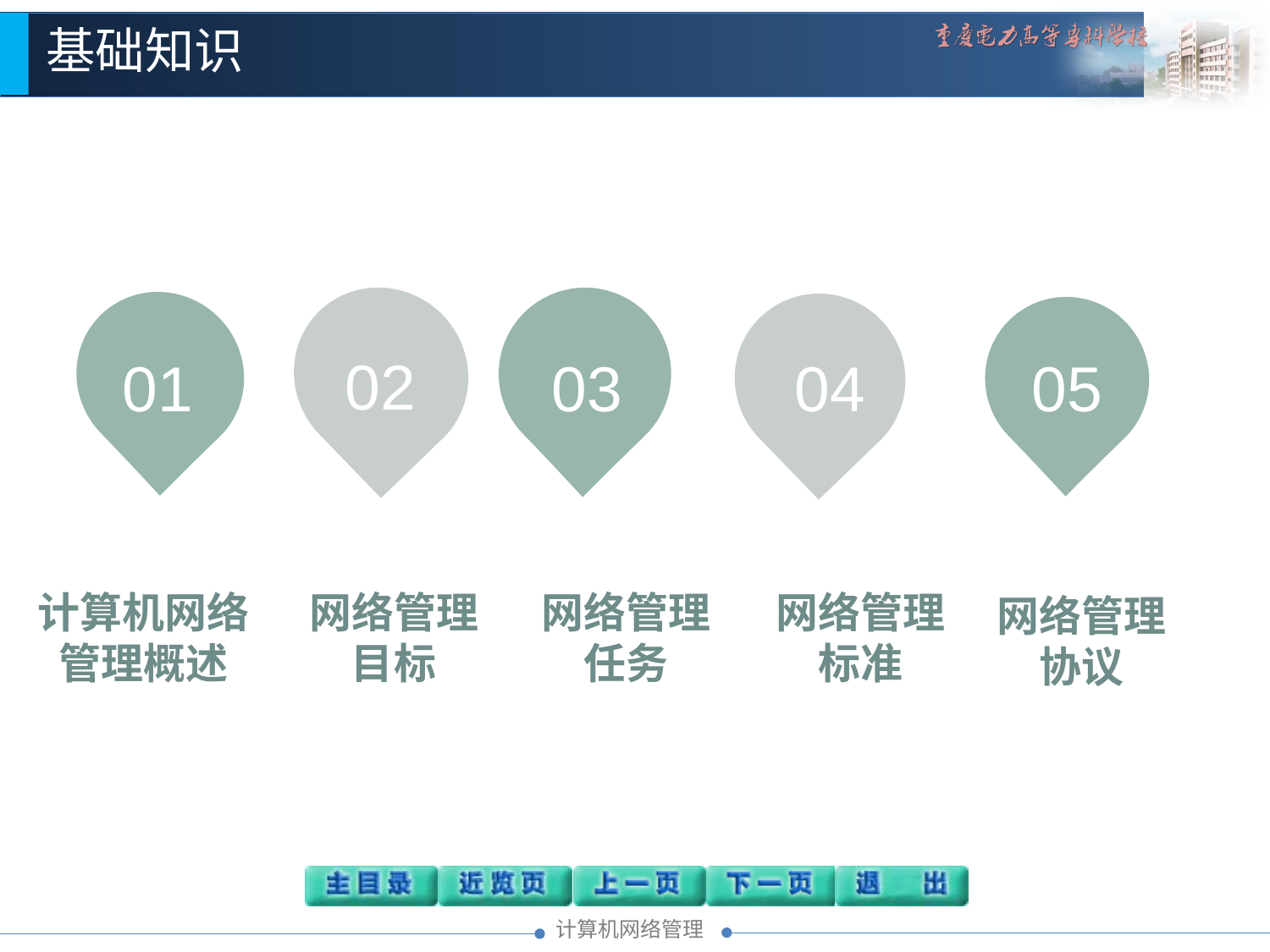

基础知识

计算机网络管理概述
网络管理目标
网络管理任务
网络管理标准

02
01
03
04
05
网络管理协议